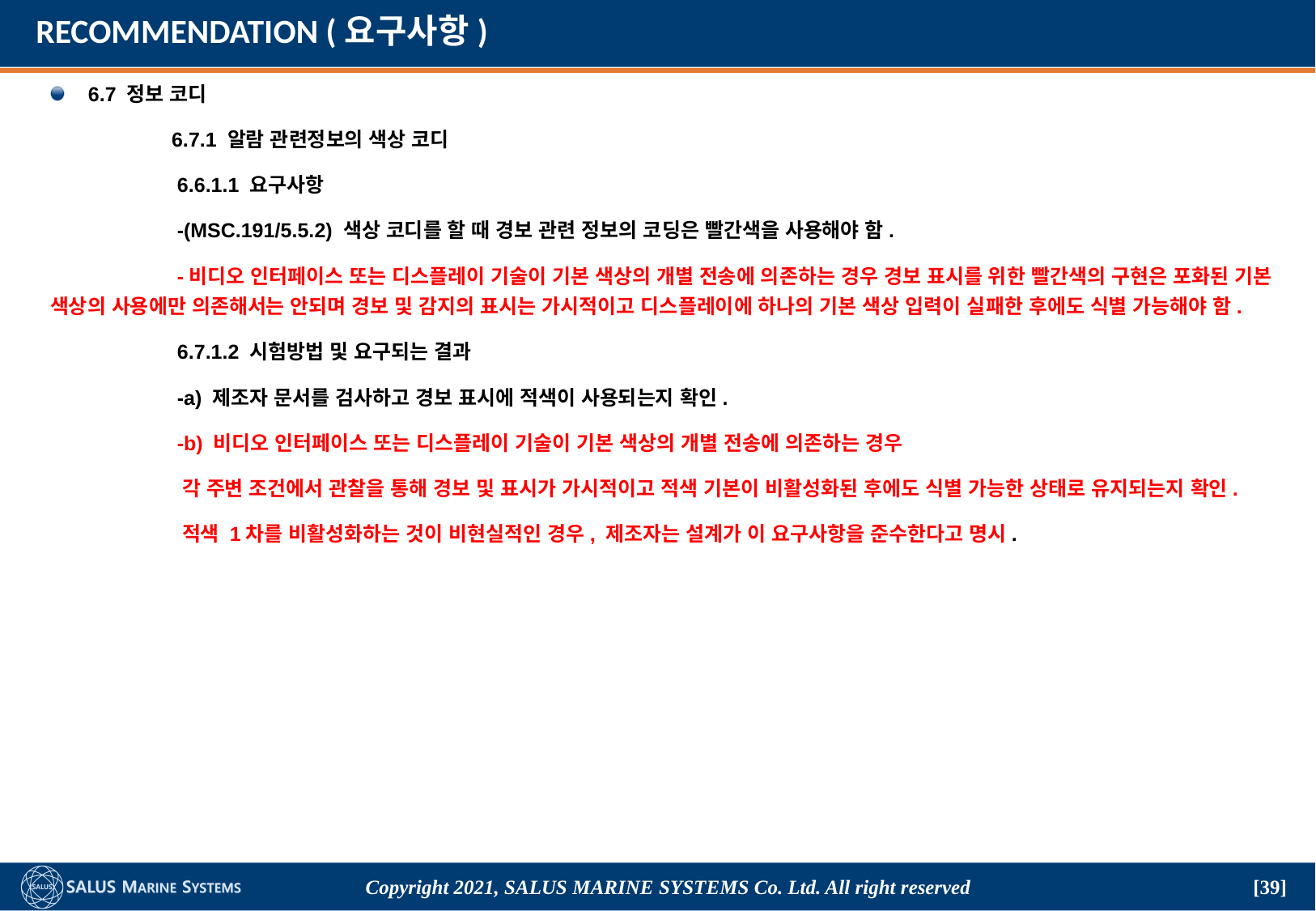

# RECOMMENDATION (요구사항)
6.7 정보 코디
	6.7.1 알람 관련정보의 색상 코디
	 6.6.1.1 요구사항
	 -(MSC.191/5.5.2) 색상 코디를 할 때 경보 관련 정보의 코딩은 빨간색을 사용해야 함.
	 -비디오 인터페이스 또는 디스플레이 기술이 기본 색상의 개별 전송에 의존하는 경우 경보 표시를 위한 빨간색의 구현은 포화된 기본 색상의 사용에만 의존해서는 안되며 경보 및 감지의 표시는 가시적이고 디스플레이에 하나의 기본 색상 입력이 실패한 후에도 식별 가능해야 함.
	 6.7.1.2 시험방법 및 요구되는 결과
	 -a) 제조자 문서를 검사하고 경보 표시에 적색이 사용되는지 확인.
	 -b) 비디오 인터페이스 또는 디스플레이 기술이 기본 색상의 개별 전송에 의존하는 경우
	 각 주변 조건에서 관찰을 통해 경보 및 표시가 가시적이고 적색 기본이 비활성화된 후에도 식별 가능한 상태로 유지되는지 확인.
	 적색 1차를 비활성화하는 것이 비현실적인 경우, 제조자는 설계가 이 요구사항을 준수한다고 명시.
Copyright 2021, SALUS Marine Systems Co. Ltd. All right reserved
[39]